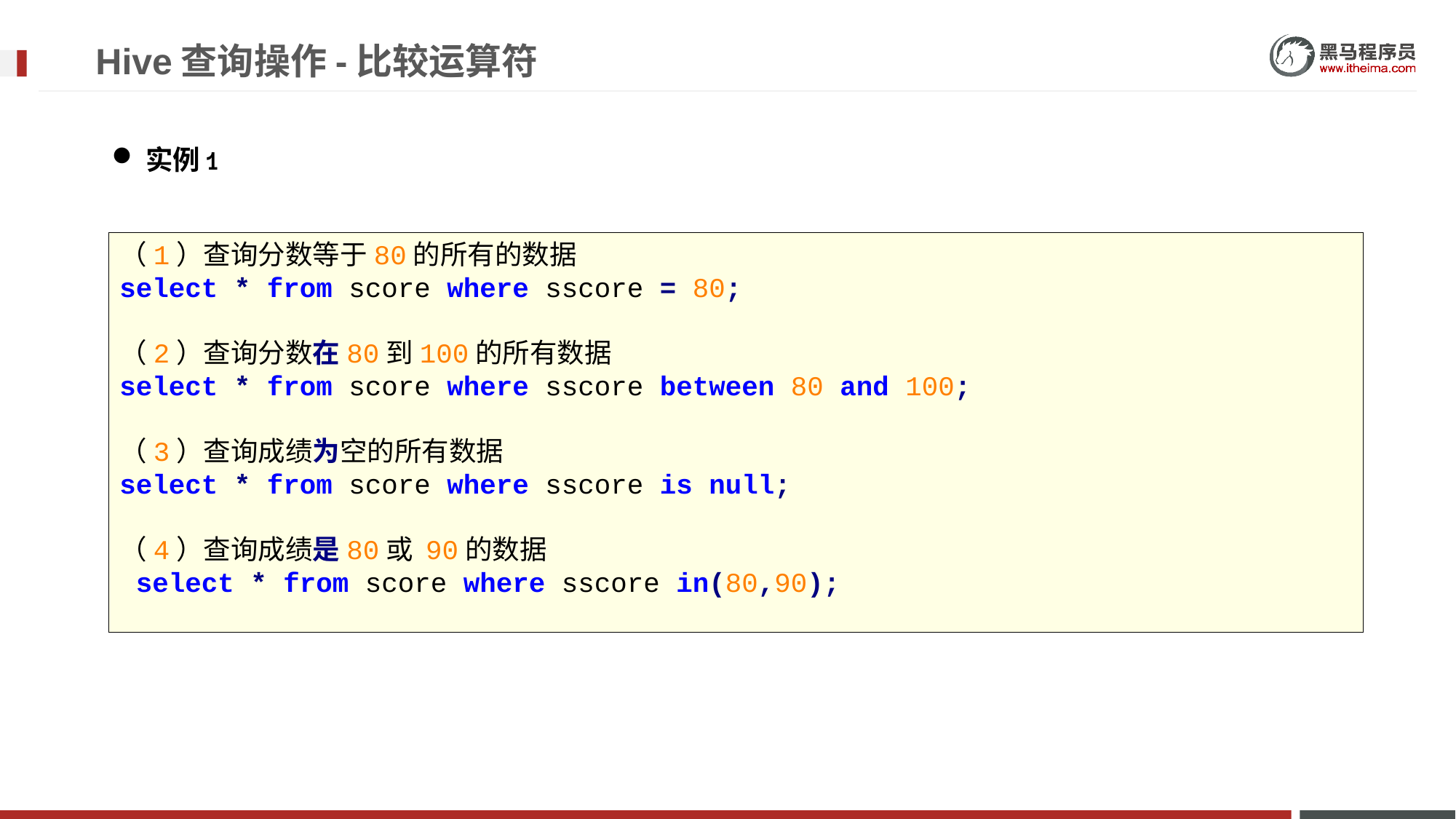

# Hive查询操作-比较运算符
实例1
（1）查询分数等于80的所有的数据
select * from score where sscore = 80;

（2）查询分数在80到100的所有数据
select * from score where sscore between 80 and 100;

（3）查询成绩为空的所有数据
select * from score where sscore is null;

（4）查询成绩是80或 90的数据
 select * from score where sscore in(80,90);